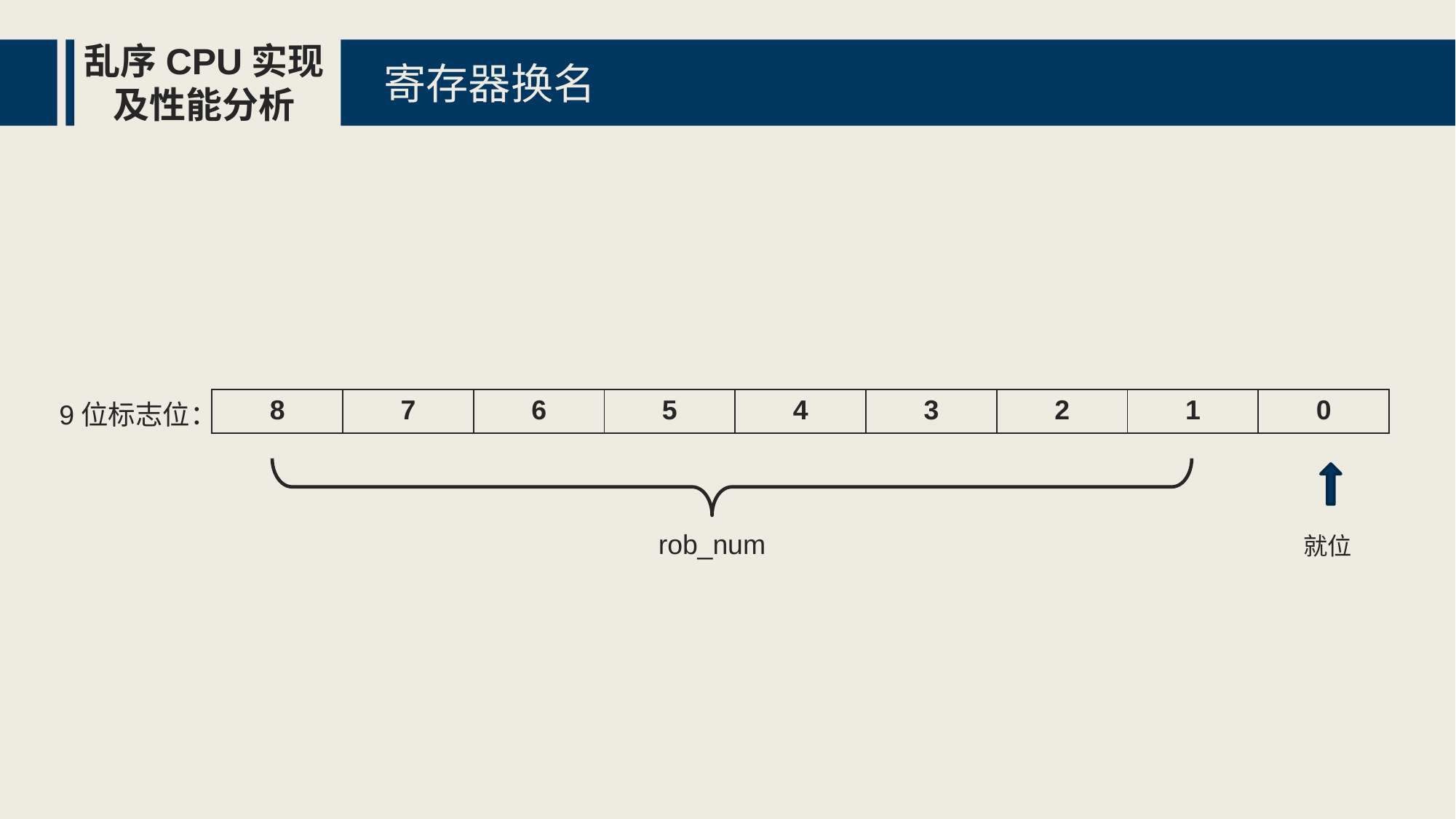

乱序CPU实现及性能分析

寄存器换名
| 8 | 7 | 6 | 5 | 4 | 3 | 2 | 1 | 0 |
| --- | --- | --- | --- | --- | --- | --- | --- | --- |
9位标志位：

rob_num
就位